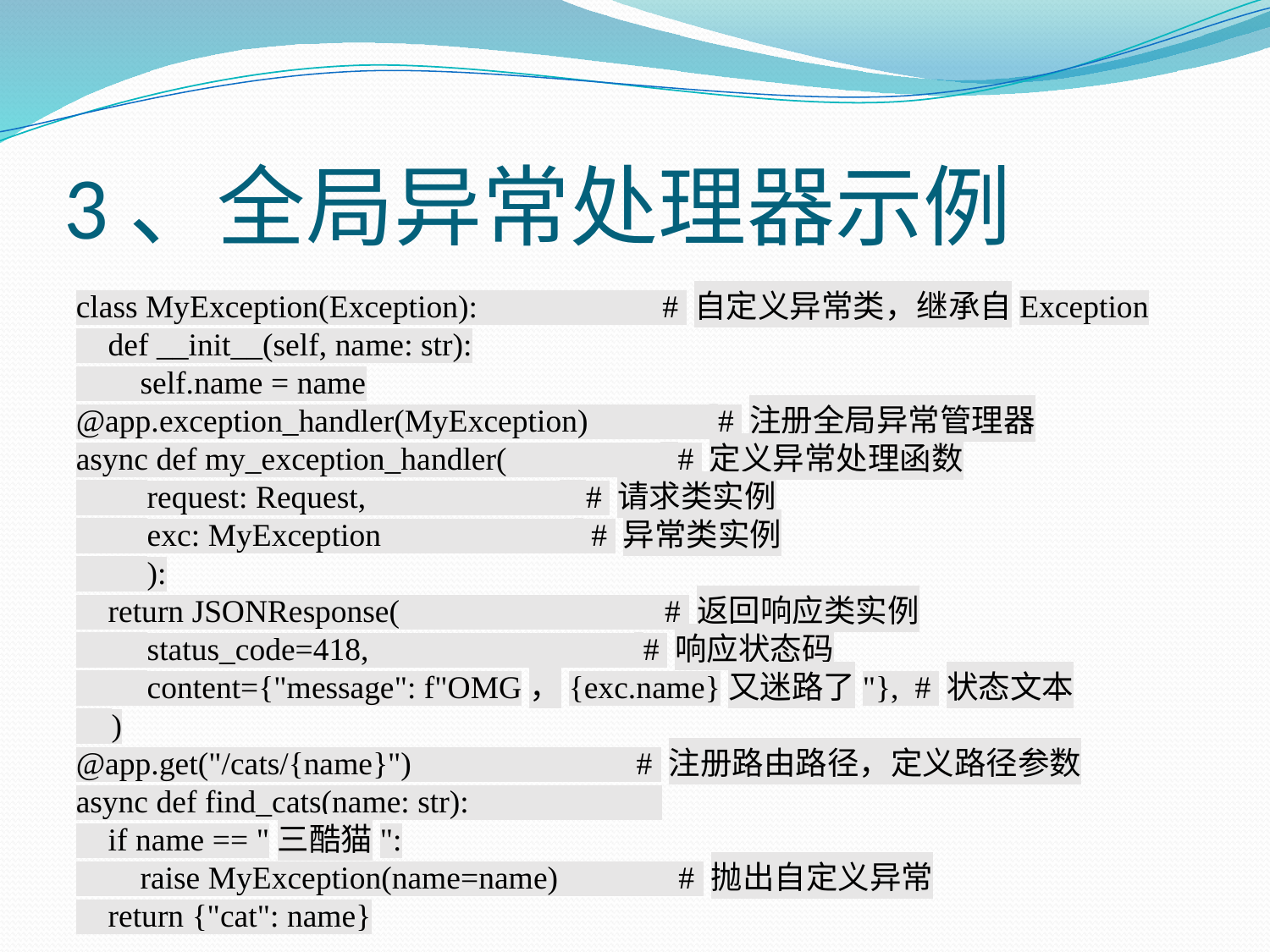

# 3、全局异常处理器示例
class MyException(Exception):                       # 自定义异常类，继承自Exception
    def __init__(self, name: str):
        self.name = name
@app.exception_handler(MyException)                # 注册全局异常管理器
async def my_exception_handler(                     # 定义异常处理函数        request: Request,                           # 请求类实例        exc: MyException                          # 异常类实例        ):    return JSONResponse(                                 # 返回响应类实例        status_code=418,                                  # 响应状态码        content={"message": f"OMG，{exc.name}又迷路了"},  # 状态文本    )
@app.get("/cats/{name}")                            # 注册路由路径，定义路径参数
async def find_cats(name: str):
    if name == "三酷猫":
        raise MyException(name=name)               # 抛出自定义异常
    return {"cat": name}